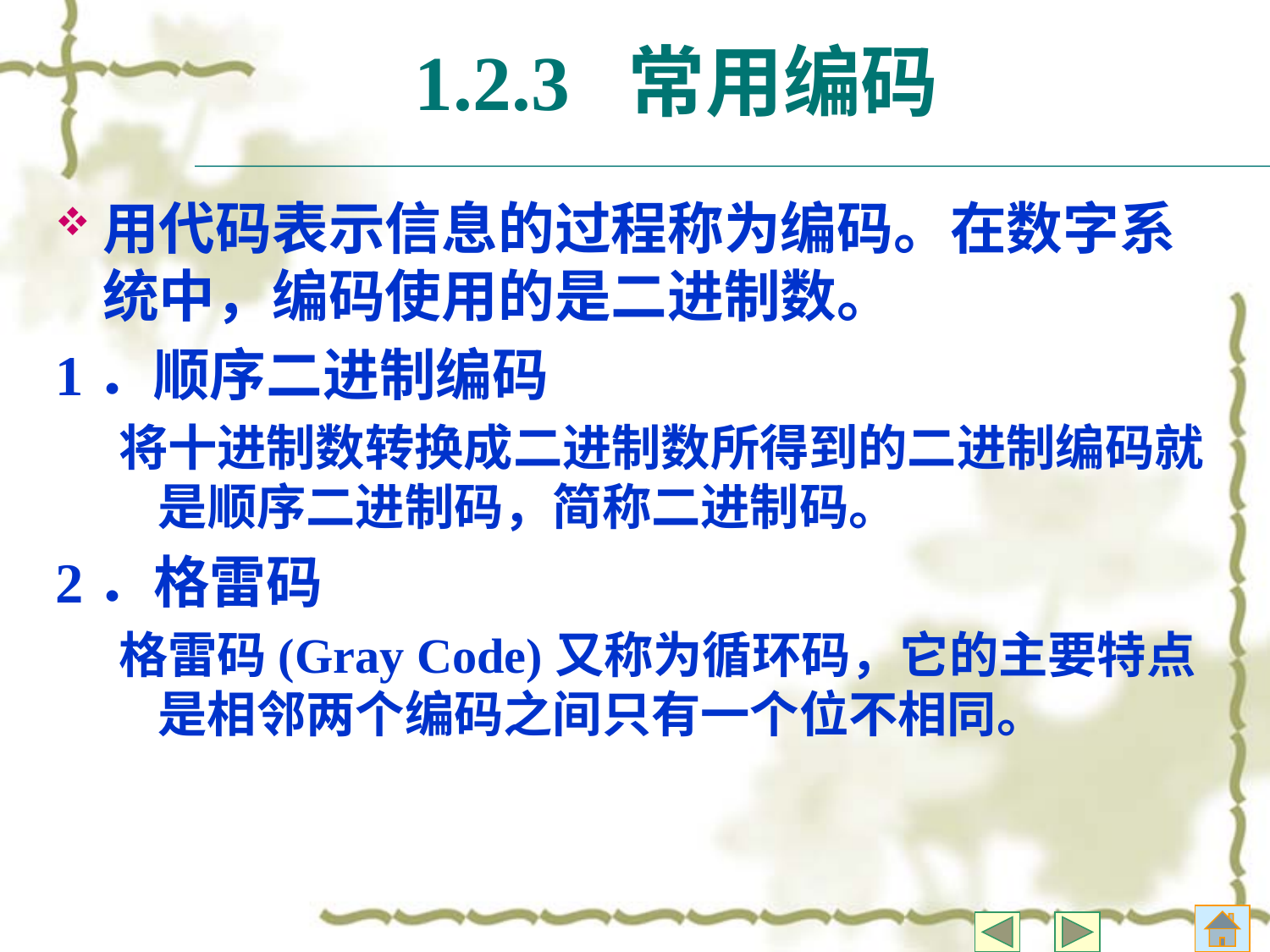

# 1.2.3  常用编码
用代码表示信息的过程称为编码。在数字系统中，编码使用的是二进制数。
1．顺序二进制编码
将十进制数转换成二进制数所得到的二进制编码就是顺序二进制码，简称二进制码。
2．格雷码
格雷码(Gray Code)又称为循环码，它的主要特点是相邻两个编码之间只有一个位不相同。